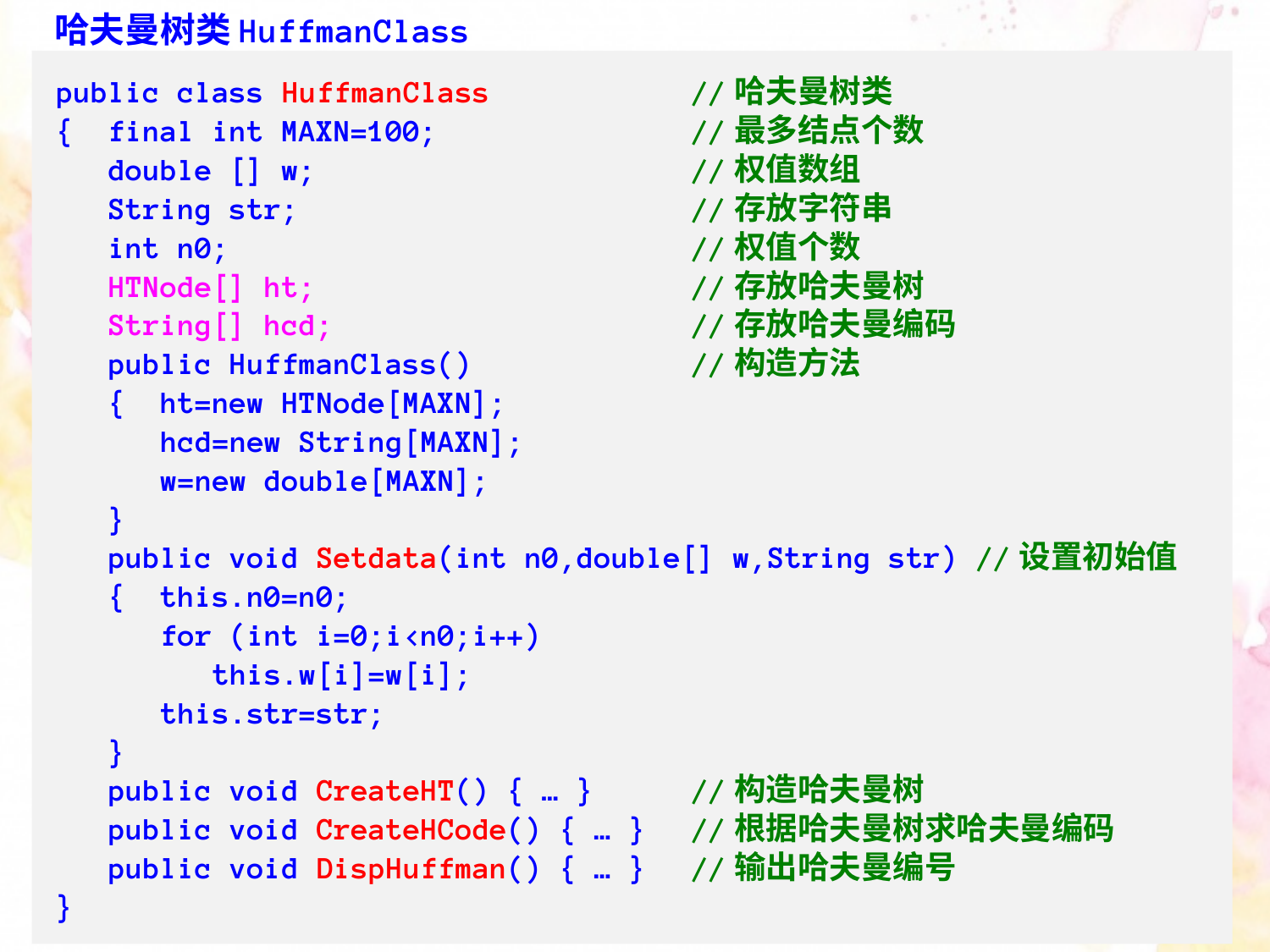

哈夫曼树类HuffmanClass
public class HuffmanClass		//哈夫曼树类
{  final int MAXN=100;		//最多结点个数
   double [] w;			//权值数组
   String str;				//存放字符串
   int n0;				//权值个数
   HTNode[] ht;			//存放哈夫曼树
   String[] hcd;			//存放哈夫曼编码
   public HuffmanClass()		//构造方法
   {  ht=new HTNode[MAXN];
      hcd=new String[MAXN];
      w=new double[MAXN];
   }
   public void Setdata(int n0,double[] w,String str) //设置初始值
   {  this.n0=n0;
      for (int i=0;i<n0;i++)
         this.w[i]=w[i];
      this.str=str;
   }
   public void CreateHT() { … }	//构造哈夫曼树
   public void CreateHCode() { … }	//根据哈夫曼树求哈夫曼编码
   public void DispHuffman() { … }	//输出哈夫曼编号
}